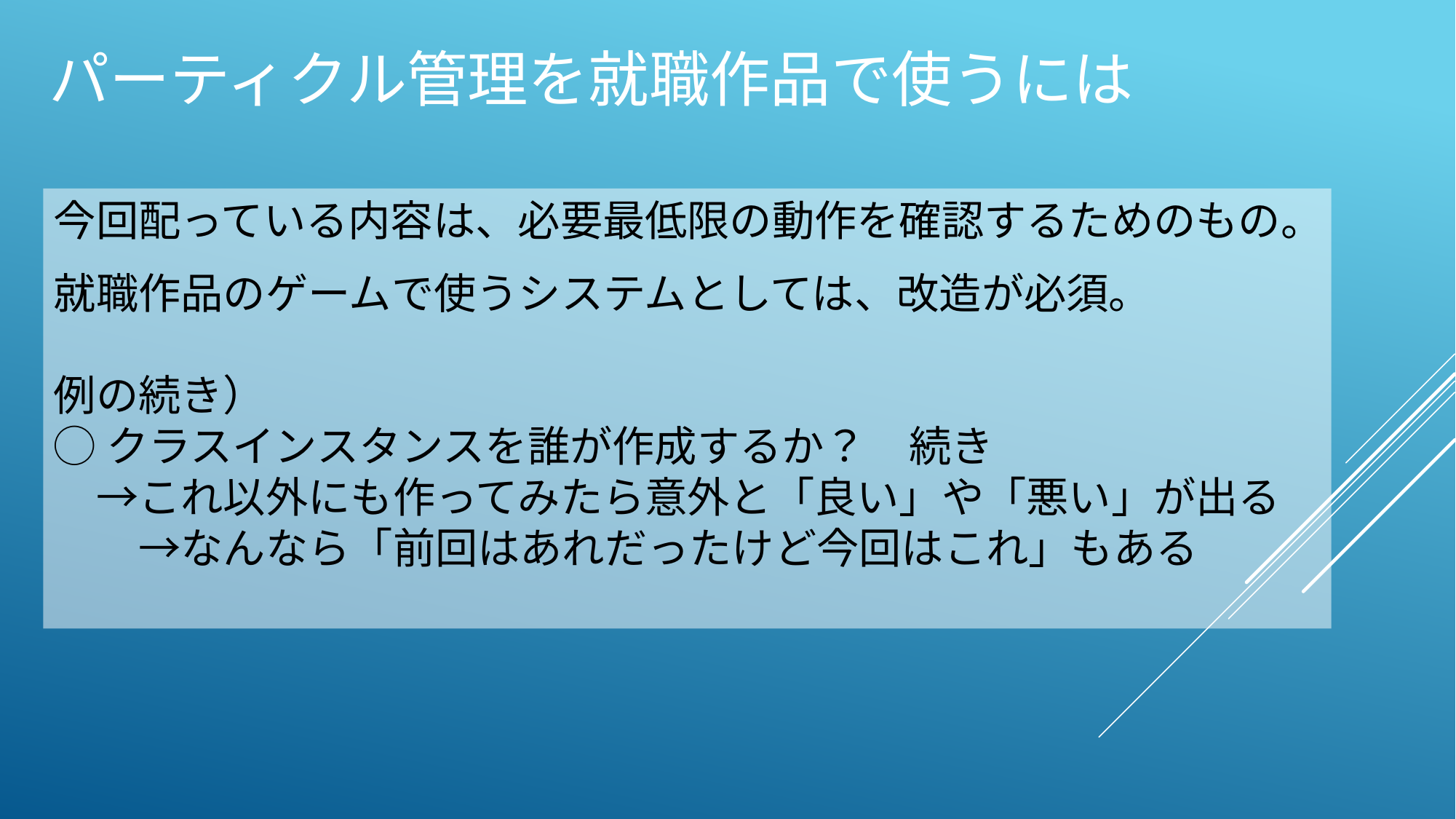

パーティクル管理を就職作品で使うには
今回配っている内容は、必要最低限の動作を確認するためのもの。

就職作品のゲームで使うシステムとしては、改造が必須。

例の続き）
◯クラスインスタンスを誰が作成するか？　続き
　→これ以外にも作ってみたら意外と「良い」や「悪い」が出る
　　→なんなら「前回はあれだったけど今回はこれ」もある